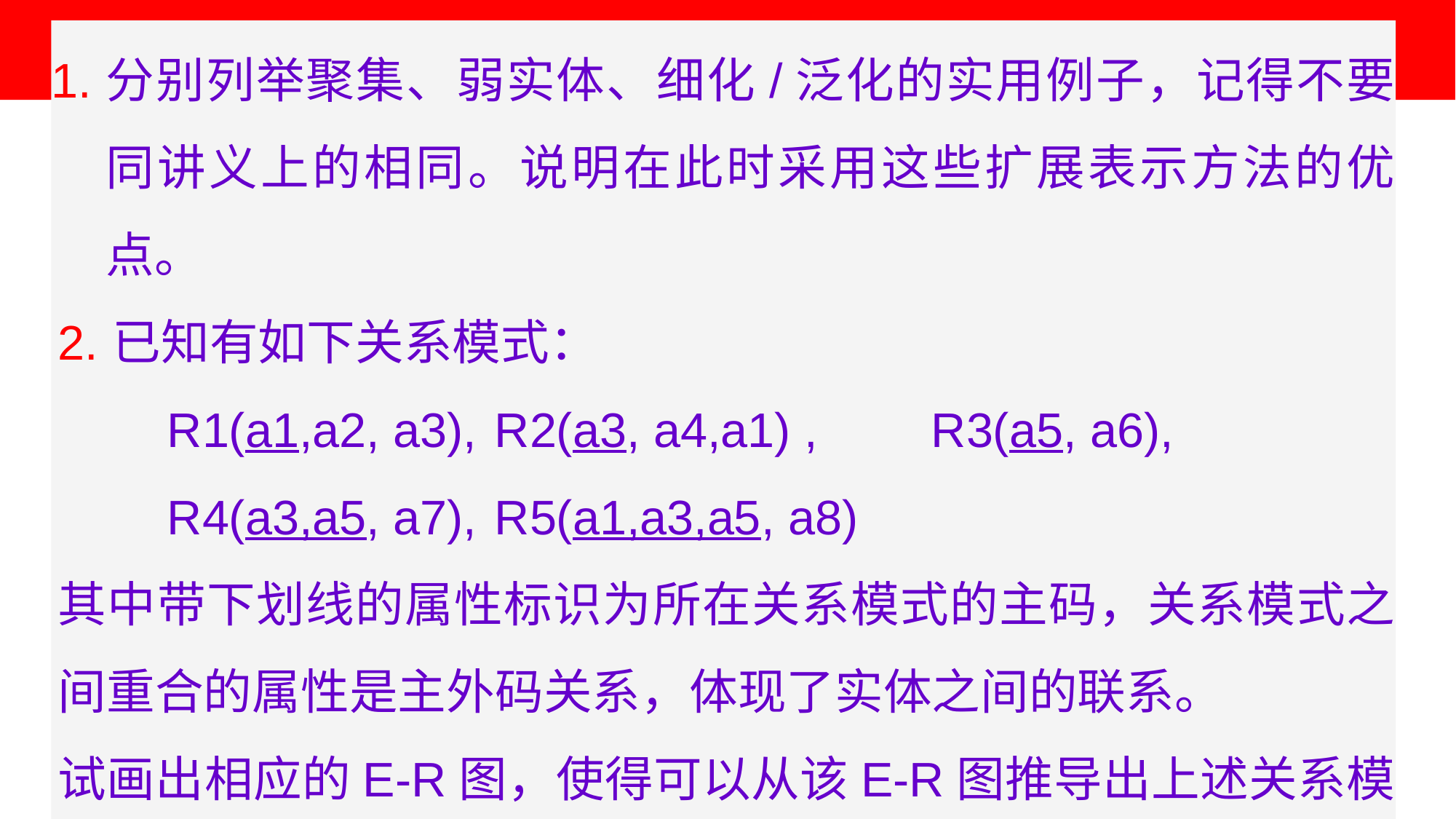

# 第二章 ER模型
分别列举聚集、弱实体、细化/泛化的实用例子，记得不要同讲义上的相同。说明在此时采用这些扩展表示方法的优点。
已知有如下关系模式：
	R1(a1,a2, a3),	R2(a3, a4,a1) ,		R3(a5, a6),
	R4(a3,a5, a7),	R5(a1,a3,a5, a8)
其中带下划线的属性标识为所在关系模式的主码，关系模式之间重合的属性是主外码关系，体现了实体之间的联系。
试画出相应的E-R图，使得可以从该E-R图推导出上述关系模式